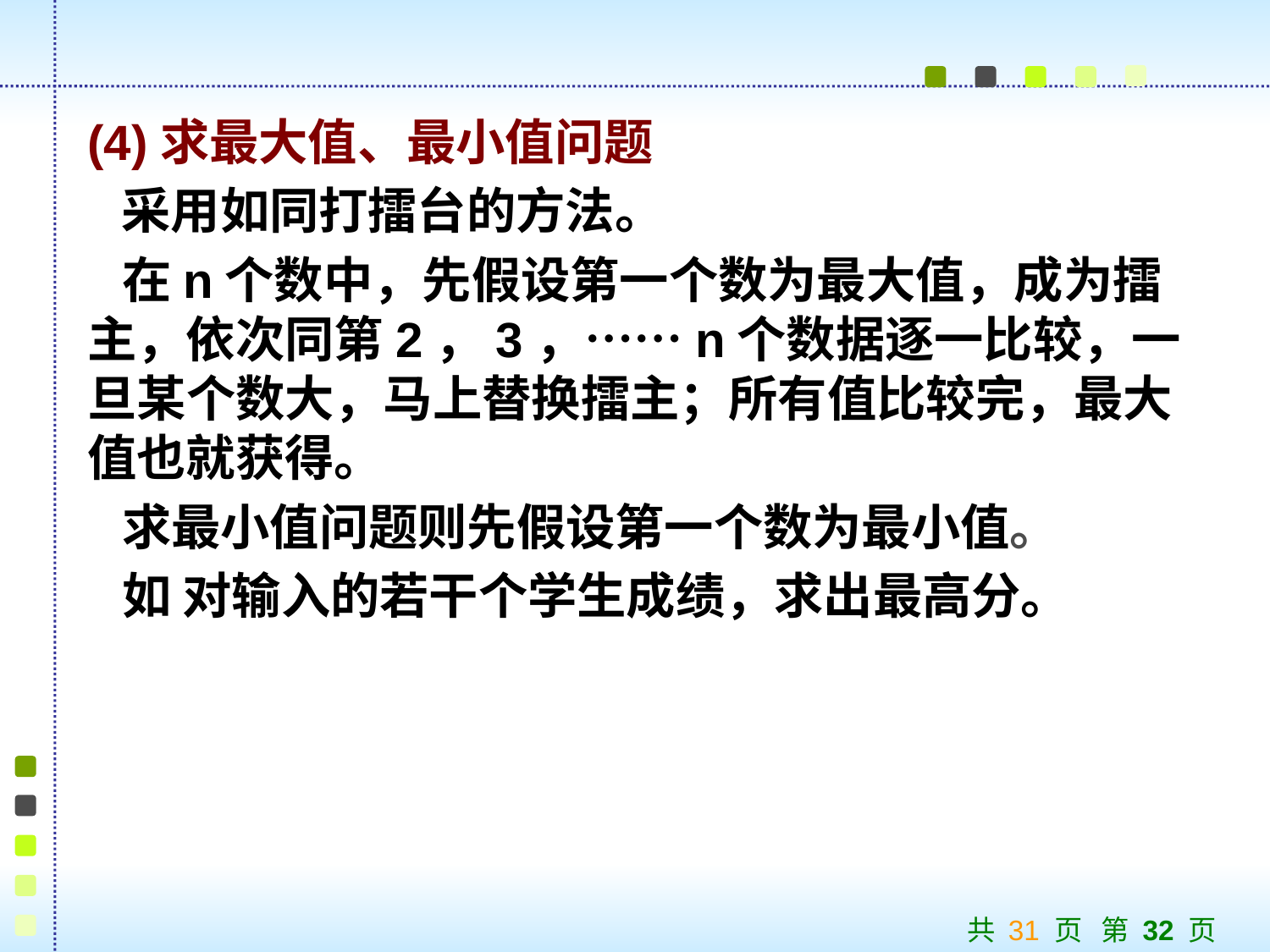

(4)求最大值、最小值问题
  采用如同打擂台的方法。
  在n个数中，先假设第一个数为最大值，成为擂主，依次同第2，3，……n个数据逐一比较，一旦某个数大，马上替换擂主；所有值比较完，最大值也就获得。
  求最小值问题则先假设第一个数为最小值。
  如 对输入的若干个学生成绩，求出最高分。

共 31 页   第 32 页